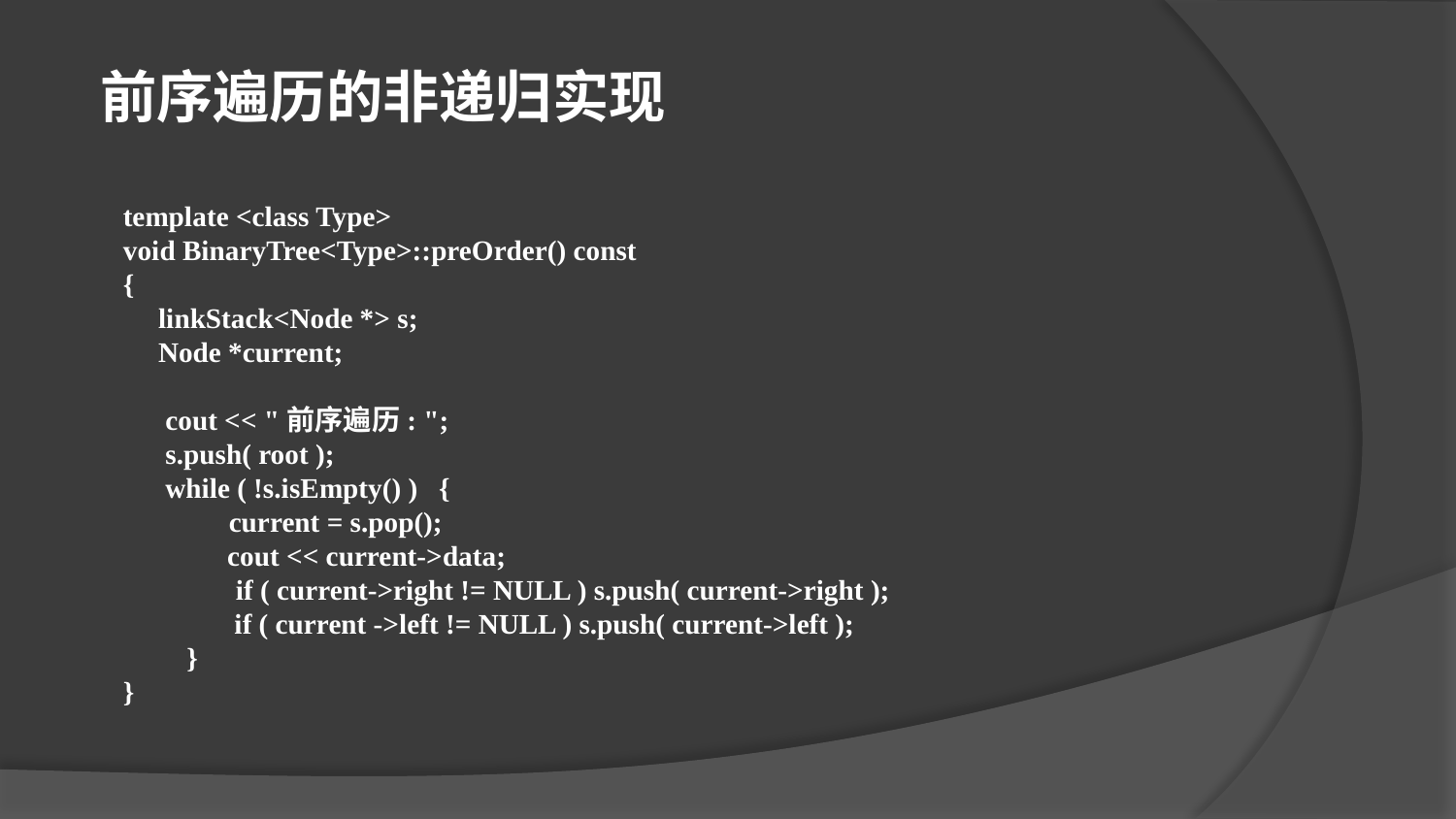

前序遍历的非递归实现
template <class Type>
void BinaryTree<Type>::preOrder() const
{
     linkStack<Node *> s;
     Node *current;

      cout << "前序遍历: ";
      s.push( root );
      while ( !s.isEmpty() )   {
               current = s.pop();
	 cout << current->data;
                if ( current->right != NULL ) s.push( current->right );
	  if ( current ->left != NULL ) s.push( current->left );
         }
}